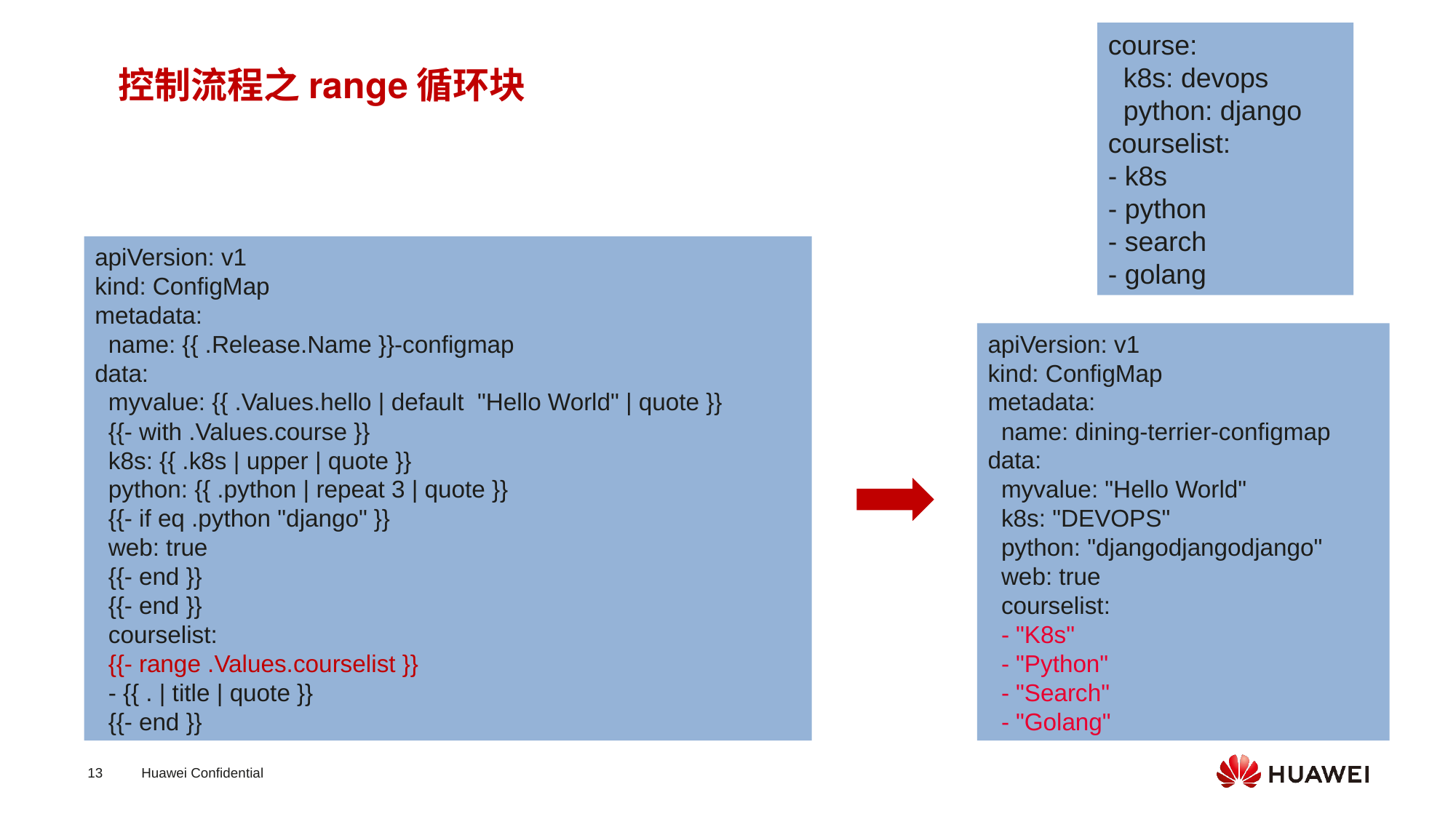

course:
  k8s: devops
  python: django
courselist:
- k8s
- python
- search
- golang
控制流程之range循环块
apiVersion: v1
kind: ConfigMap
metadata:
  name: {{ .Release.Name }}-configmap
data:
  myvalue: {{ .Values.hello | default  "Hello World" | quote }}
  {{- with .Values.course }}
  k8s: {{ .k8s | upper | quote }}
  python: {{ .python | repeat 3 | quote }}
  {{- if eq .python "django" }}
  web: true
  {{- end }}
  {{- end }}
  courselist:
  {{- range .Values.courselist }}
  - {{ . | title | quote }}
  {{- end }}
apiVersion: v1
kind: ConfigMap
metadata:
  name: dining-terrier-configmap
data:
  myvalue: "Hello World"
  k8s: "DEVOPS"
  python: "djangodjangodjango"
  web: true
  courselist:
  - "K8s"
  - "Python"
  - "Search"
  - "Golang"